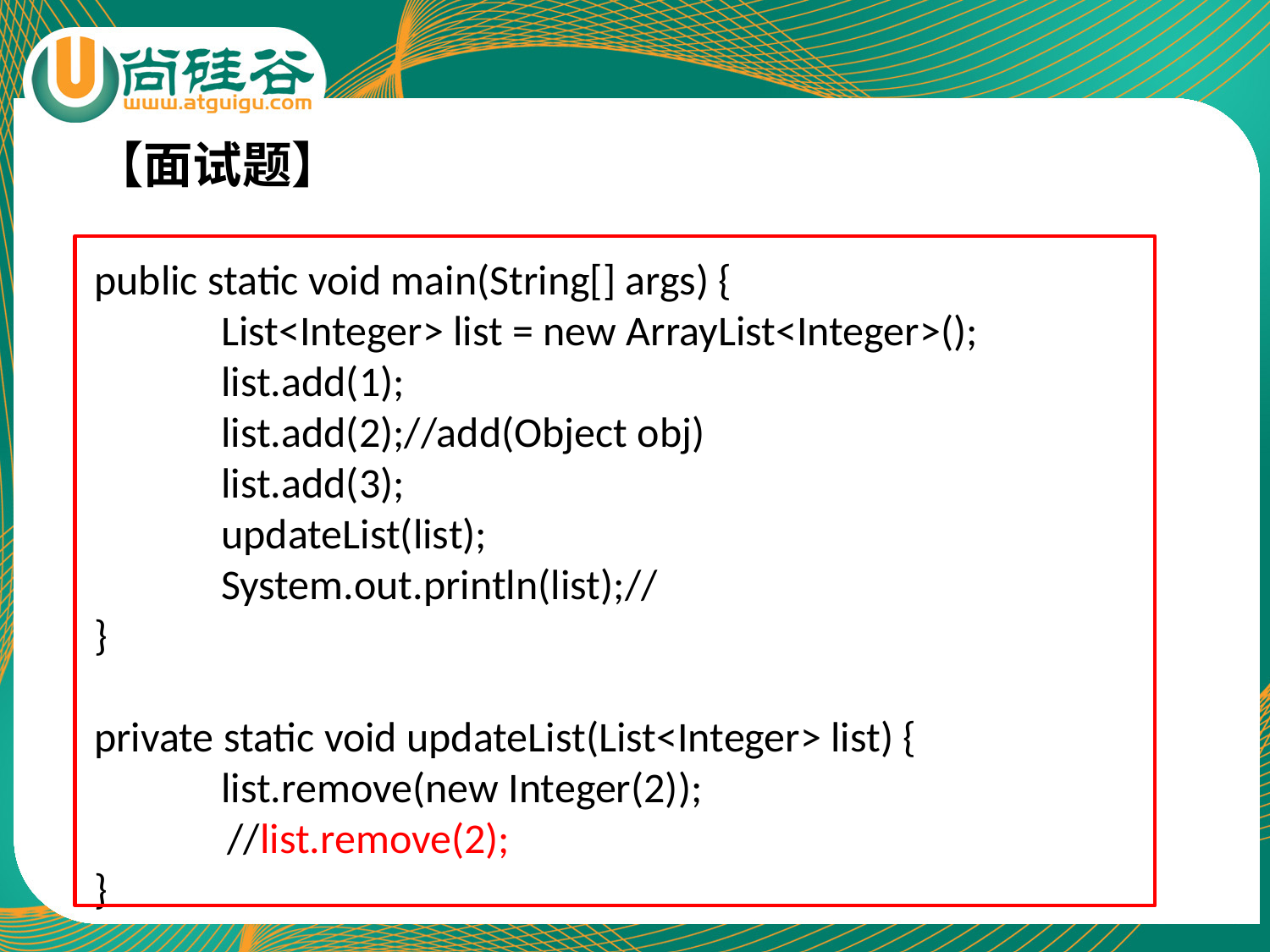

【面试题】

public static void main(String[] args) {
	List<Integer> list = new ArrayList<Integer>();
	list.add(1);
	list.add(2);//add(Object obj)
	list.add(3);
	updateList(list);
	System.out.println(list);//
}

private static void updateList(List<Integer> list) {
	list.remove(new Integer(2));
              //list.remove(2);
}